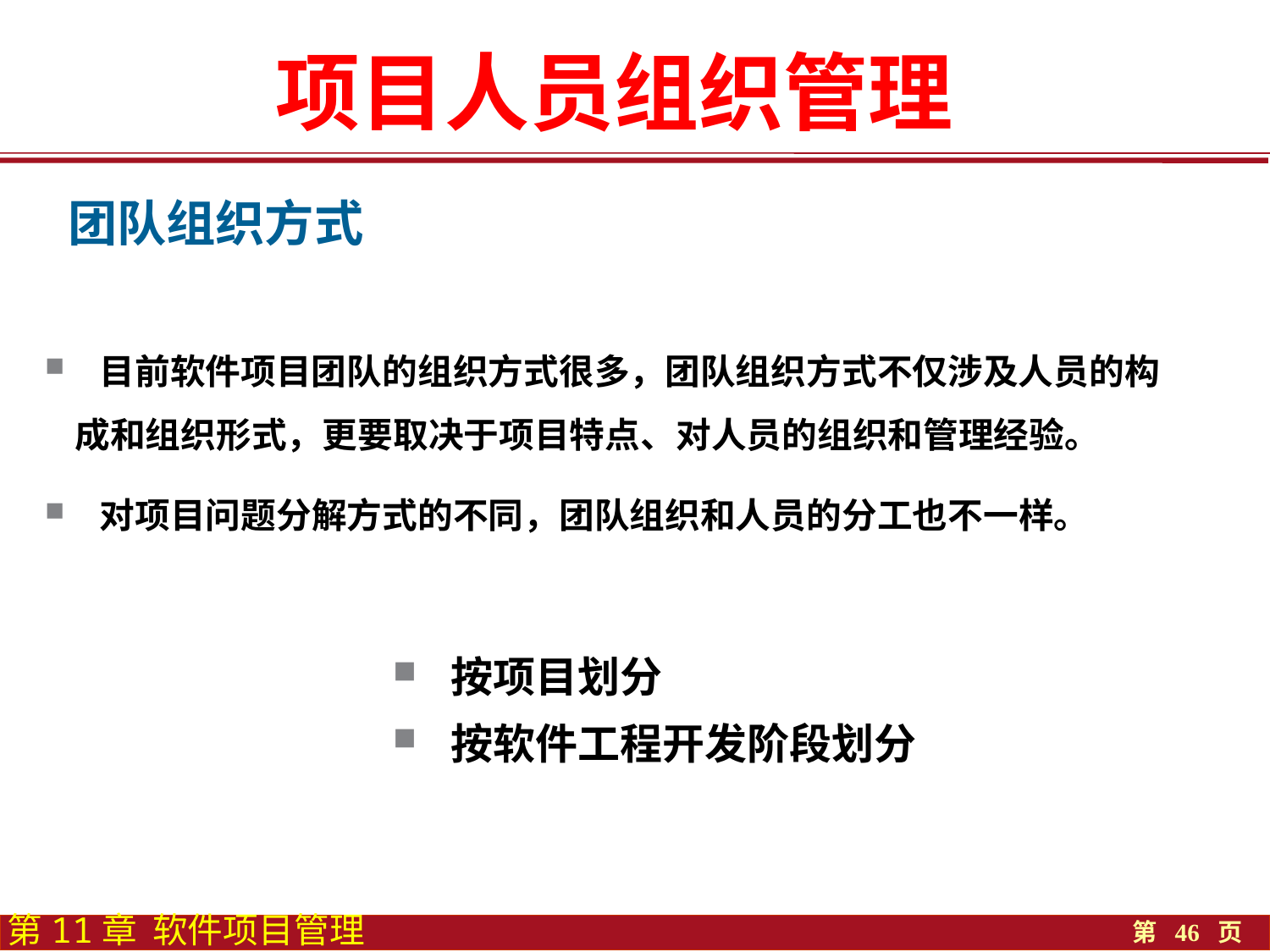

项目人员组织管理
团队组织方式
  目前软件项目团队的组织方式很多，团队组织方式不仅涉及人员的构成和组织形式，更要取决于项目特点、对人员的组织和管理经验。
  对项目问题分解方式的不同，团队组织和人员的分工也不一样。
按项目划分
按软件工程开发阶段划分